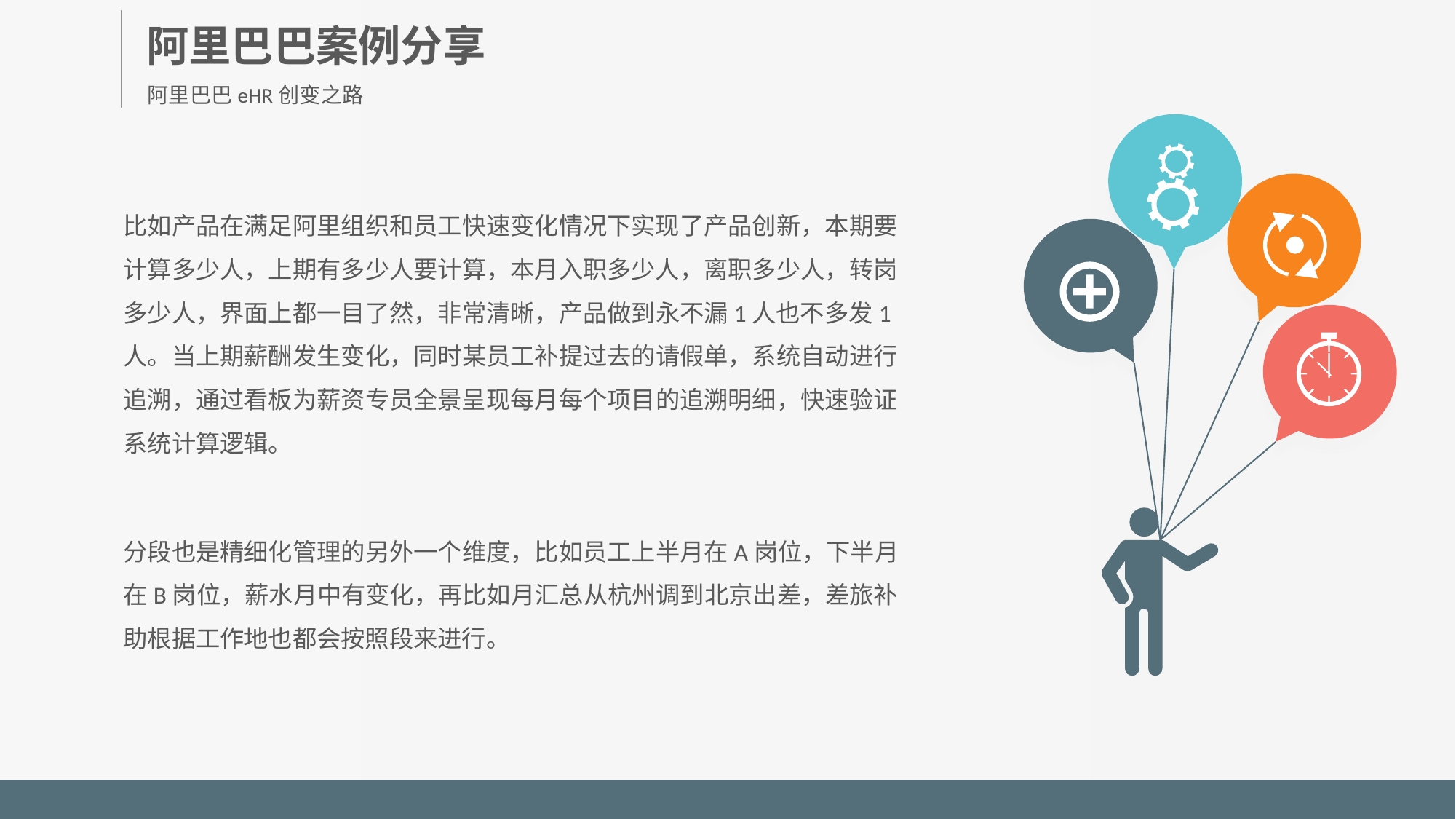

阿里巴巴案例分享
阿里巴巴eHR创变之路

比如产品在满足阿里组织和员工快速变化情况下实现了产品创新，本期要计算多少人，上期有多少人要计算，本月入职多少人，离职多少人，转岗多少人，界面上都一目了然，非常清晰，产品做到永不漏1人也不多发1人。当上期薪酬发生变化，同时某员工补提过去的请假单，系统自动进行追溯，通过看板为薪资专员全景呈现每月每个项目的追溯明细，快速验证系统计算逻辑。

分段也是精细化管理的另外一个维度，比如员工上半月在A岗位，下半月在B岗位，薪水月中有变化，再比如月汇总从杭州调到北京出差，差旅补助根据工作地也都会按照段来进行。